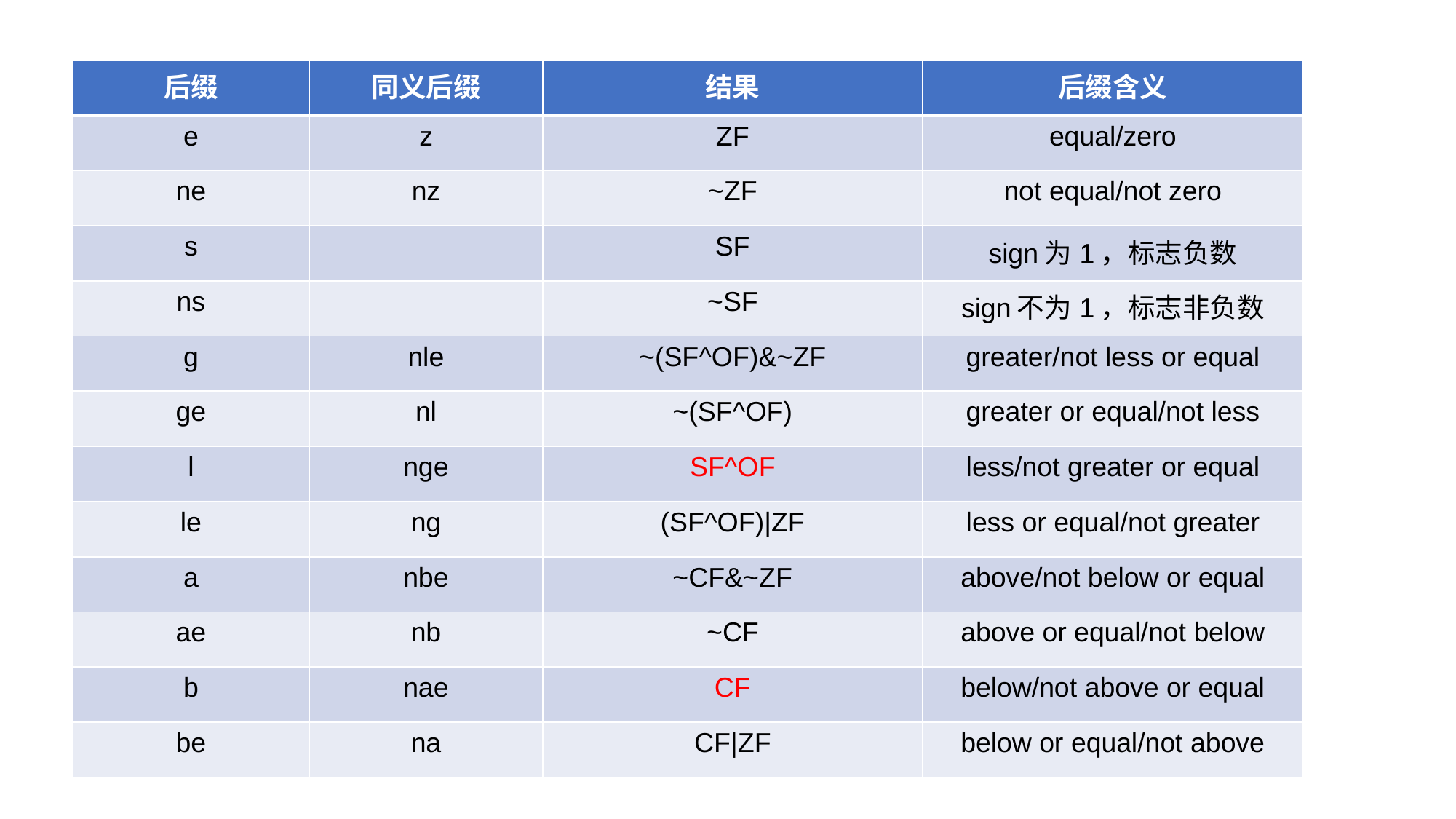

| 后缀 | 同义后缀 | 结果 | 后缀含义 |
| --- | --- | --- | --- |
| e | z | ZF | equal/zero |
| ne | nz | ~ZF | not equal/not zero |
| s |  | SF | sign为1，标志负数 |
| ns |  | ~SF | sign不为1，标志非负数 |
| g | nle | ~(SF^OF)&~ZF | greater/not less or equal |
| ge | nl | ~(SF^OF) | greater or equal/not less |
| l | nge | SF^OF | less/not greater or equal |
| le | ng | (SF^OF)|ZF | less or equal/not greater |
| a | nbe | ~CF&~ZF | above/not below or equal |
| ae | nb | ~CF | above or equal/not below |
| b | nae | CF | below/not above or equal |
| be | na | CF|ZF | below or equal/not above |